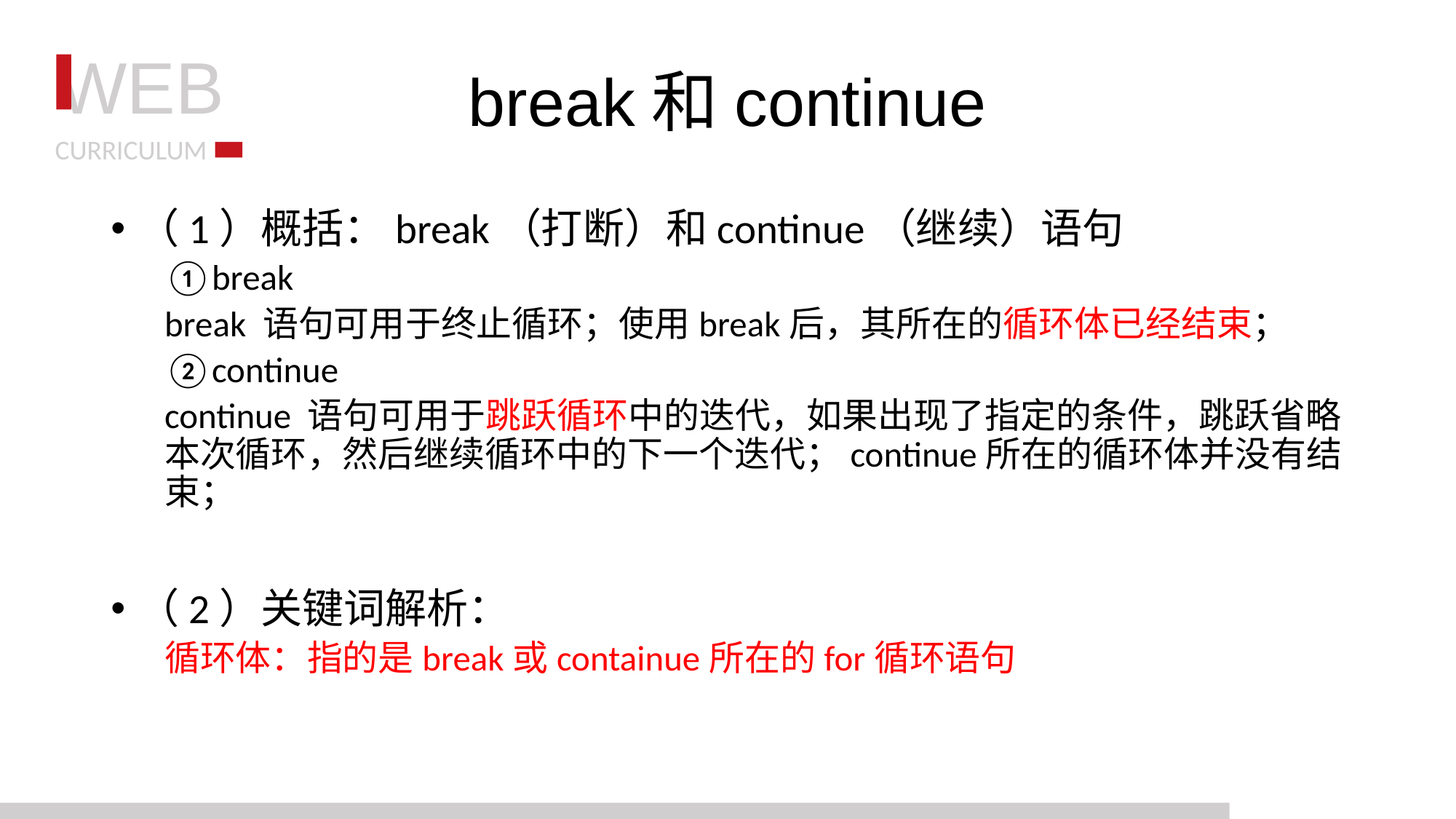

# break和continue
（1）概括：break（打断）和continue（继续）语句
①break
	break 语句可用于终止循环；使用break后，其所在的循环体已经结束；
②continue
	continue 语句可用于跳跃循环中的迭代，如果出现了指定的条件，跳跃省略本次循环，然后继续循环中的下一个迭代；continue所在的循环体并没有结束；

（2）关键词解析：
循环体：指的是break或containue所在的for循环语句